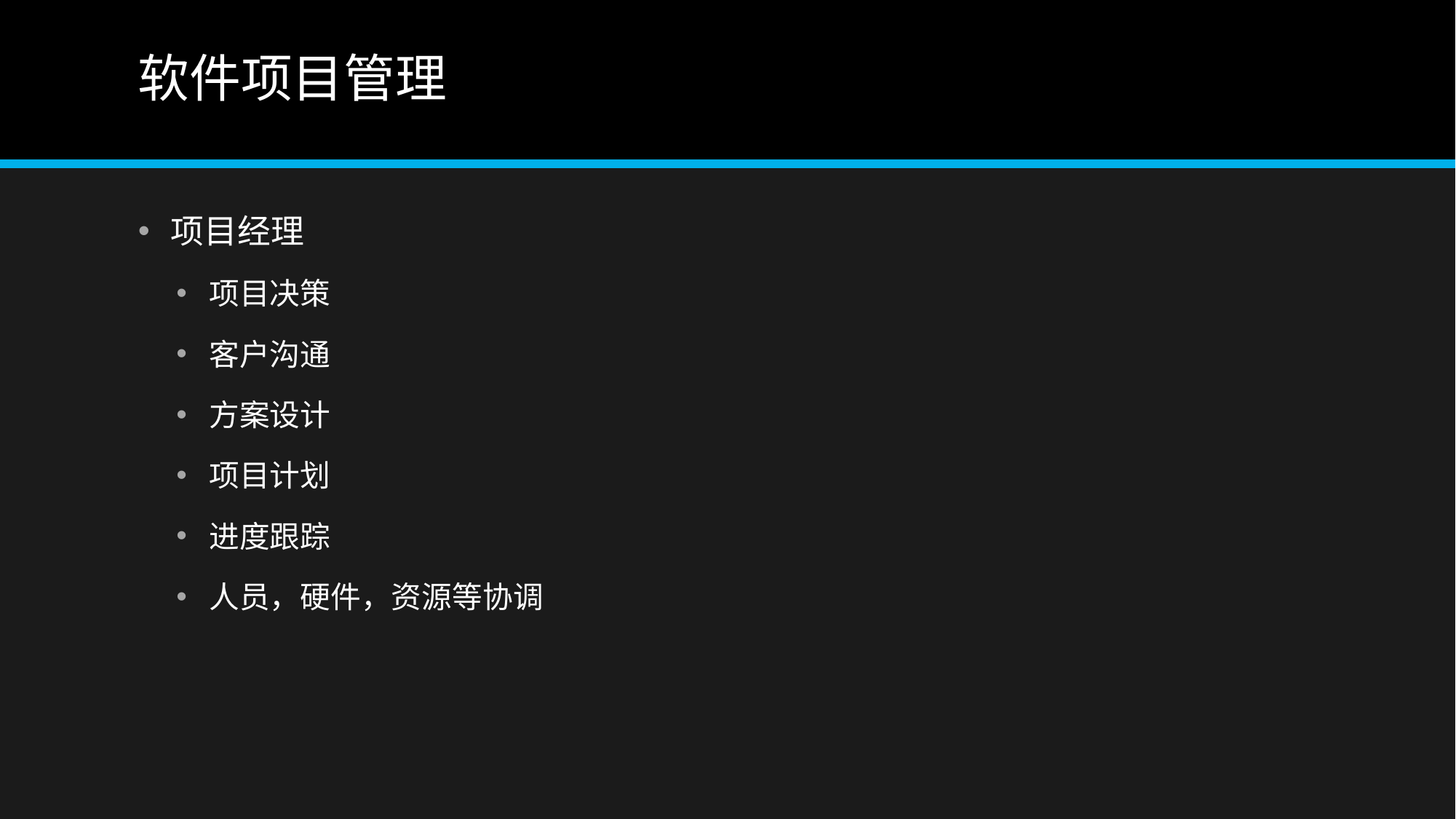

# 软件项目管理
项目经理
项目决策
客户沟通
方案设计
项目计划
进度跟踪
人员，硬件，资源等协调